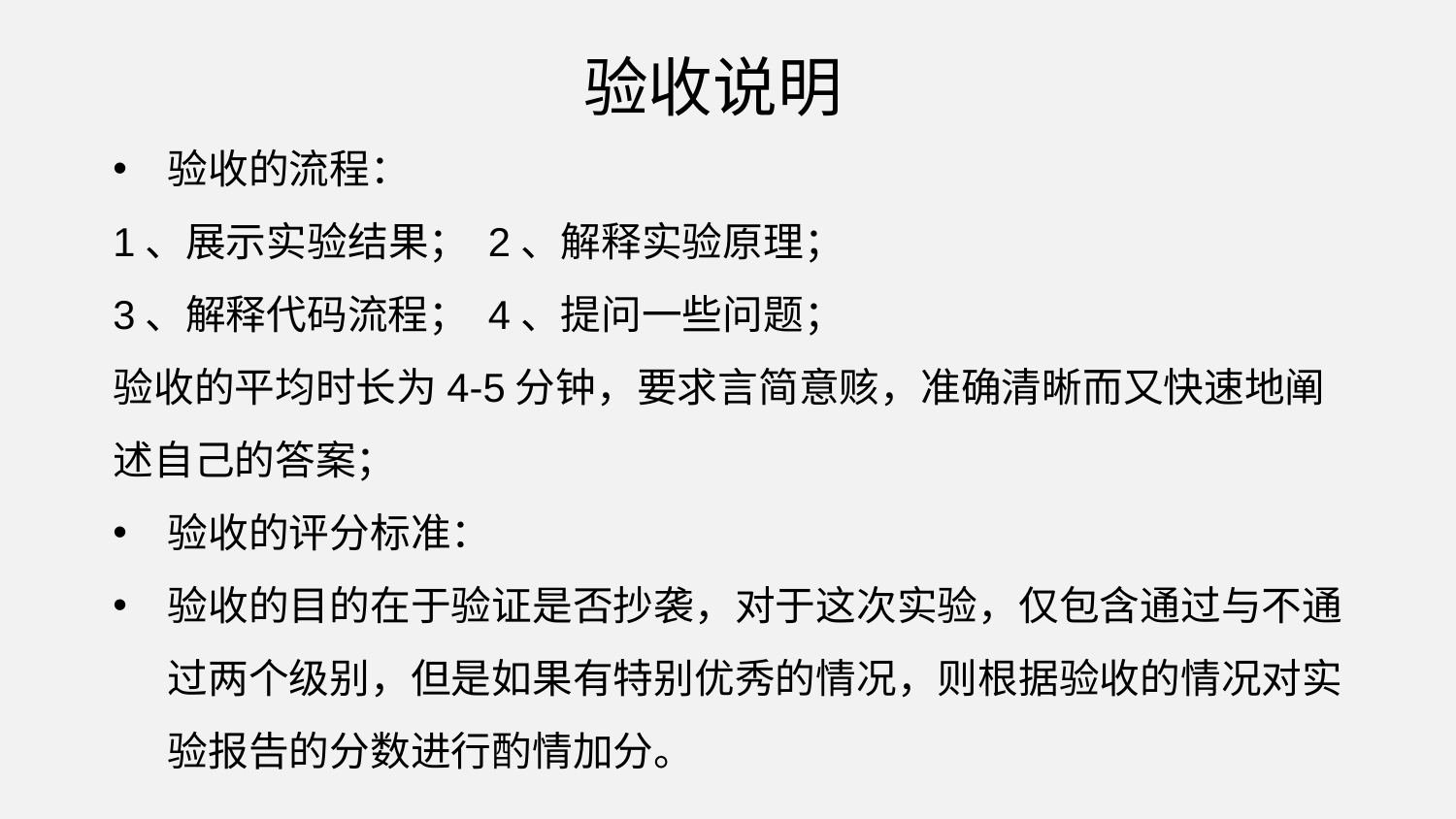

验收说明
验收的流程：
1、展示实验结果； 2、解释实验原理；
3、解释代码流程； 4、提问一些问题；
验收的平均时长为4-5分钟，要求言简意赅，准确清晰而又快速地阐述自己的答案；
验收的评分标准：
验收的目的在于验证是否抄袭，对于这次实验，仅包含通过与不通过两个级别，但是如果有特别优秀的情况，则根据验收的情况对实验报告的分数进行酌情加分。